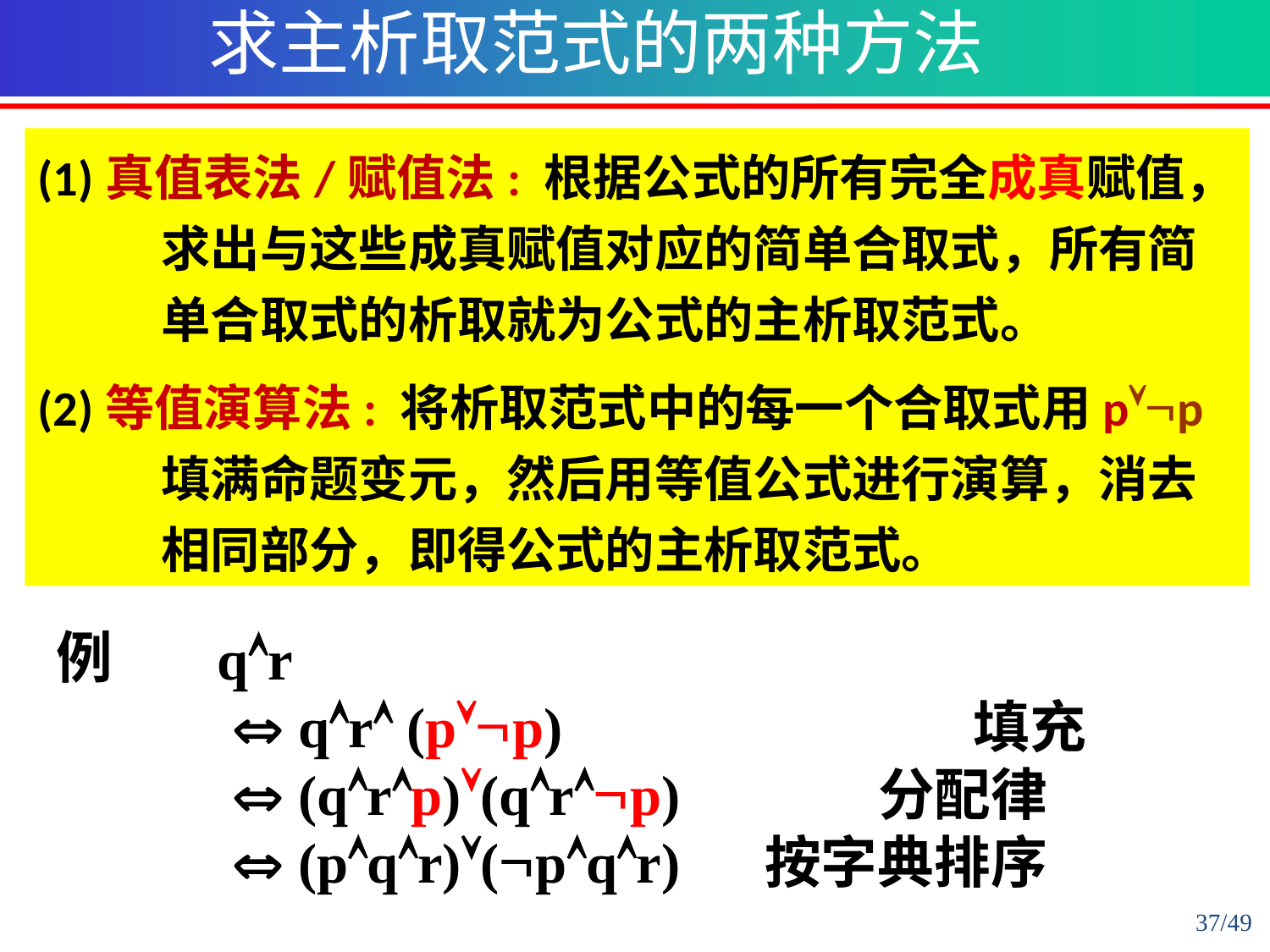

求主析取范式的两种方法
(1)真值表法/赋值法: 根据公式的所有完全成真赋值，求出与这些成真赋值对应的简单合取式，所有简单合取式的析取就为公式的主析取范式。
(2)等值演算法: 将析取范式中的每一个合取式用p∨¬p填满命题变元，然后用等值公式进行演算，消去相同部分，即得公式的主析取范式。
例
q∧r
 ⇔ q∧r∧ (p∨¬p)                            填充
 ⇔ (q∧r∧p)∨(q∧r∧¬p)             分配律
 ⇔ (p∧q∧r)∨(¬p∧q∧r)     按字典排序
37/49